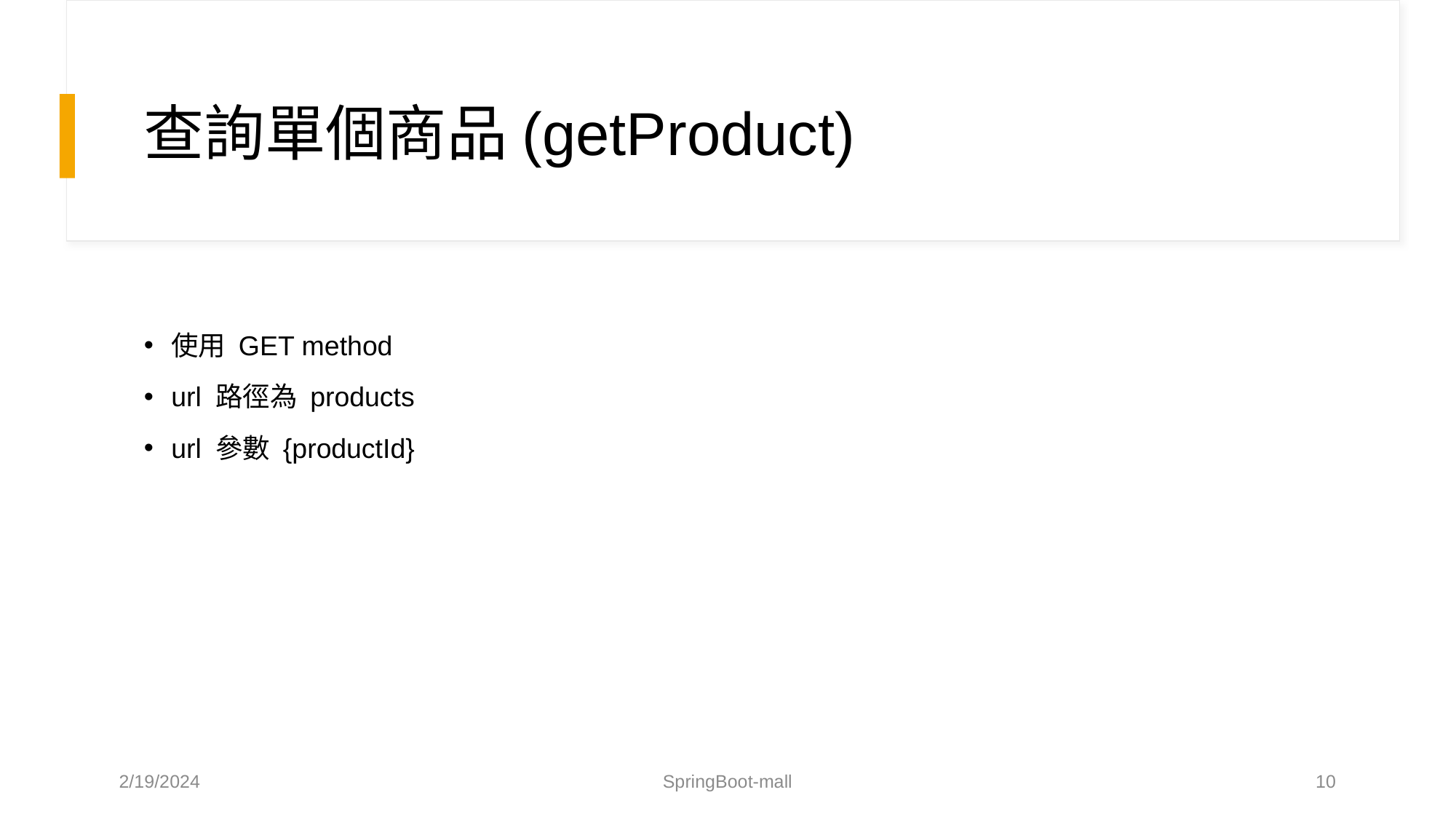

# 查詢單個商品(getProduct)
使用 GET method
url 路徑為 products
url 參數 {productId}

2/19/2024
SpringBoot-mall
10